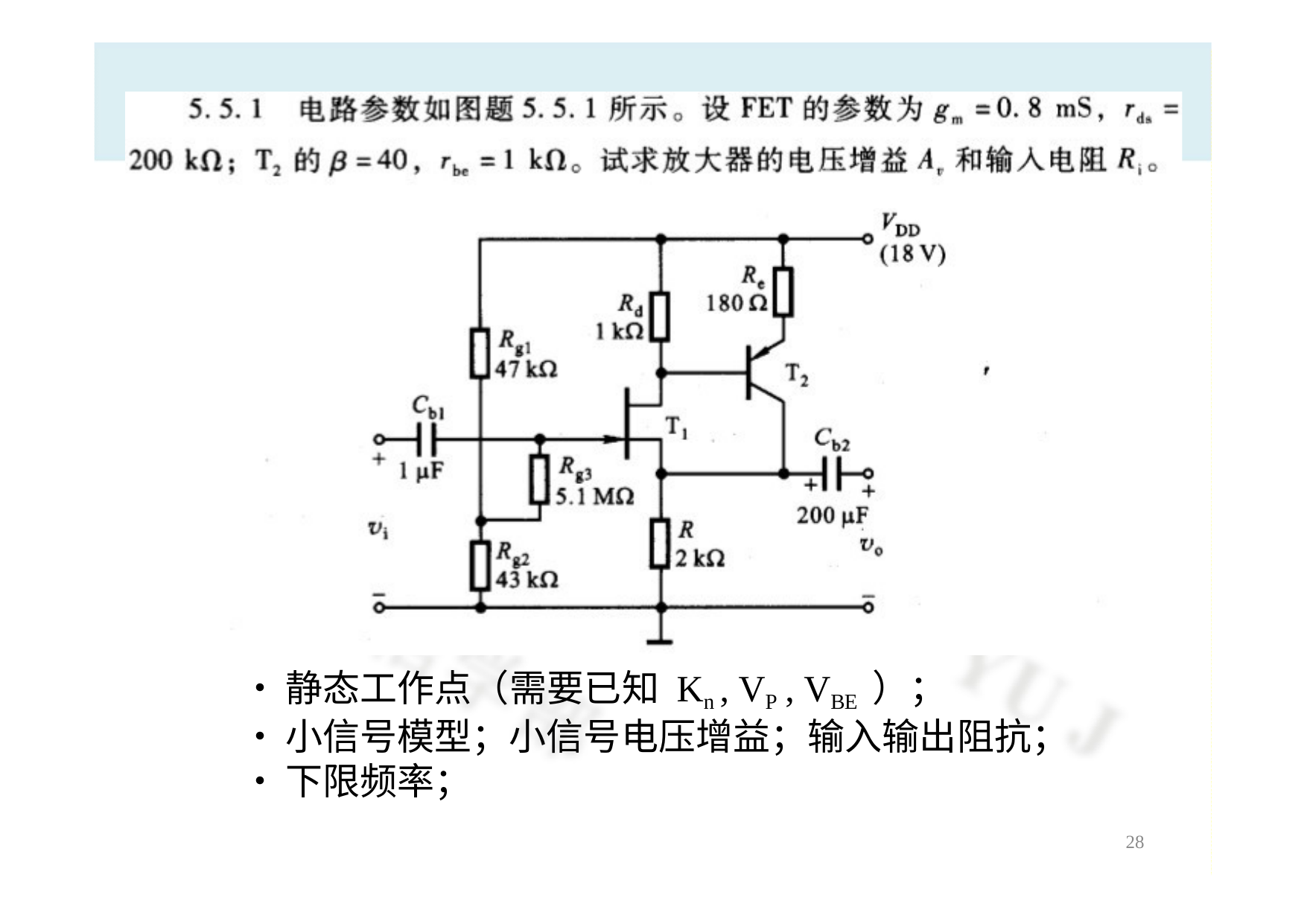

•	静态工作点（需要已知 Kn , VP , VBE ）；
•	小信号模型；小信号电压增益；输入输出阻抗；
•	下限频率；
28